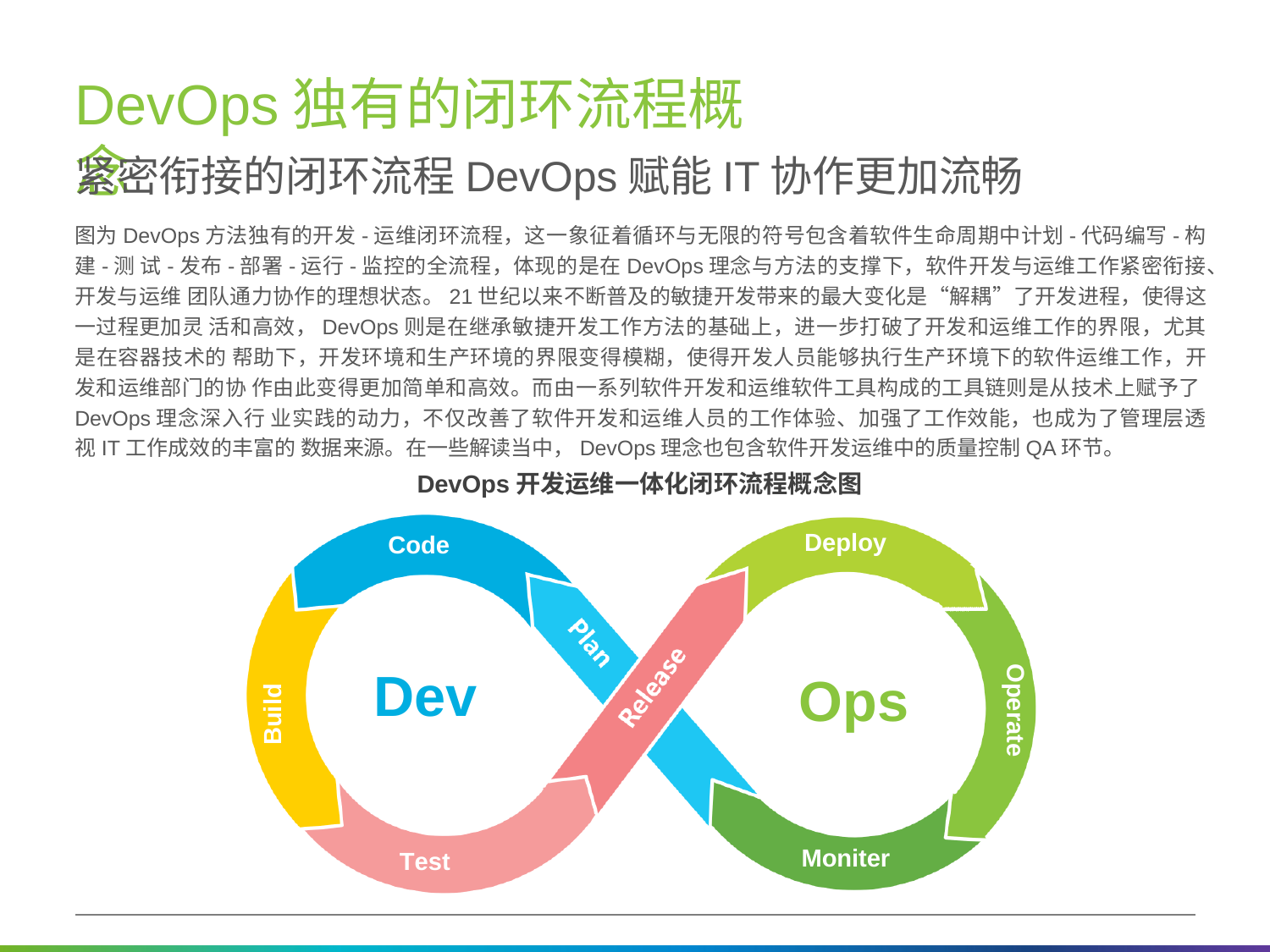

# DevOps独有的闭环流程概念
紧密衔接的闭环流程DevOps赋能IT协作更加流畅
图为DevOps方法独有的开发-运维闭环流程，这一象征着循环与无限的符号包含着软件生命周期中计划-代码编写-构建-测 试-发布-部署-运行-监控的全流程，体现的是在DevOps理念与方法的支撑下，软件开发与运维工作紧密衔接、开发与运维 团队通力协作的理想状态。21世纪以来不断普及的敏捷开发带来的最大变化是“解耦”了开发进程，使得这一过程更加灵 活和高效，DevOps则是在继承敏捷开发工作方法的基础上，进一步打破了开发和运维工作的界限，尤其是在容器技术的 帮助下，开发环境和生产环境的界限变得模糊，使得开发人员能够执行生产环境下的软件运维工作，开发和运维部门的协 作由此变得更加简单和高效。而由一系列软件开发和运维软件工具构成的工具链则是从技术上赋予了DevOps理念深入行 业实践的动力，不仅改善了软件开发和运维人员的工作体验、加强了工作效能，也成为了管理层透视IT工作成效的丰富的 数据来源。在一些解读当中，DevOps理念也包含软件开发运维中的质量控制QA环节。
DevOps开发运维一体化闭环流程概念图

Deploy
Code
Dev
Operate
Build
Ops
Moniter
Test

14